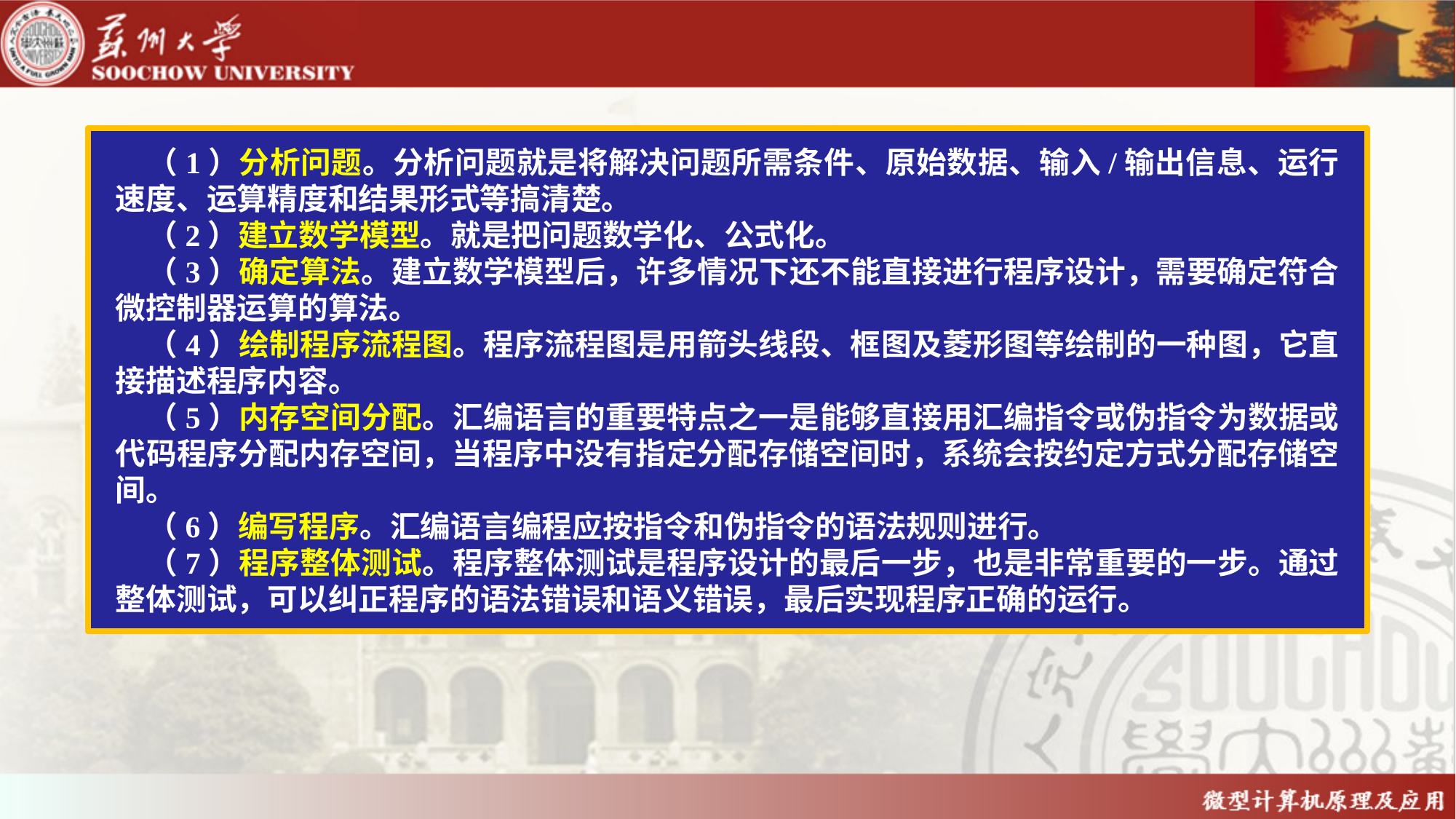

（1）分析问题。分析问题就是将解决问题所需条件、原始数据、输入/输出信息、运行速度、运算精度和结果形式等搞清楚。
（2）建立数学模型。就是把问题数学化、公式化。
（3）确定算法。建立数学模型后，许多情况下还不能直接进行程序设计，需要确定符合微控制器运算的算法。
（4）绘制程序流程图。程序流程图是用箭头线段、框图及菱形图等绘制的一种图，它直接描述程序内容。
（5）内存空间分配。汇编语言的重要特点之一是能够直接用汇编指令或伪指令为数据或代码程序分配内存空间，当程序中没有指定分配存储空间时，系统会按约定方式分配存储空间。
（6）编写程序。汇编语言编程应按指令和伪指令的语法规则进行。
（7）程序整体测试。程序整体测试是程序设计的最后一步，也是非常重要的一步。通过整体测试，可以纠正程序的语法错误和语义错误，最后实现程序正确的运行。